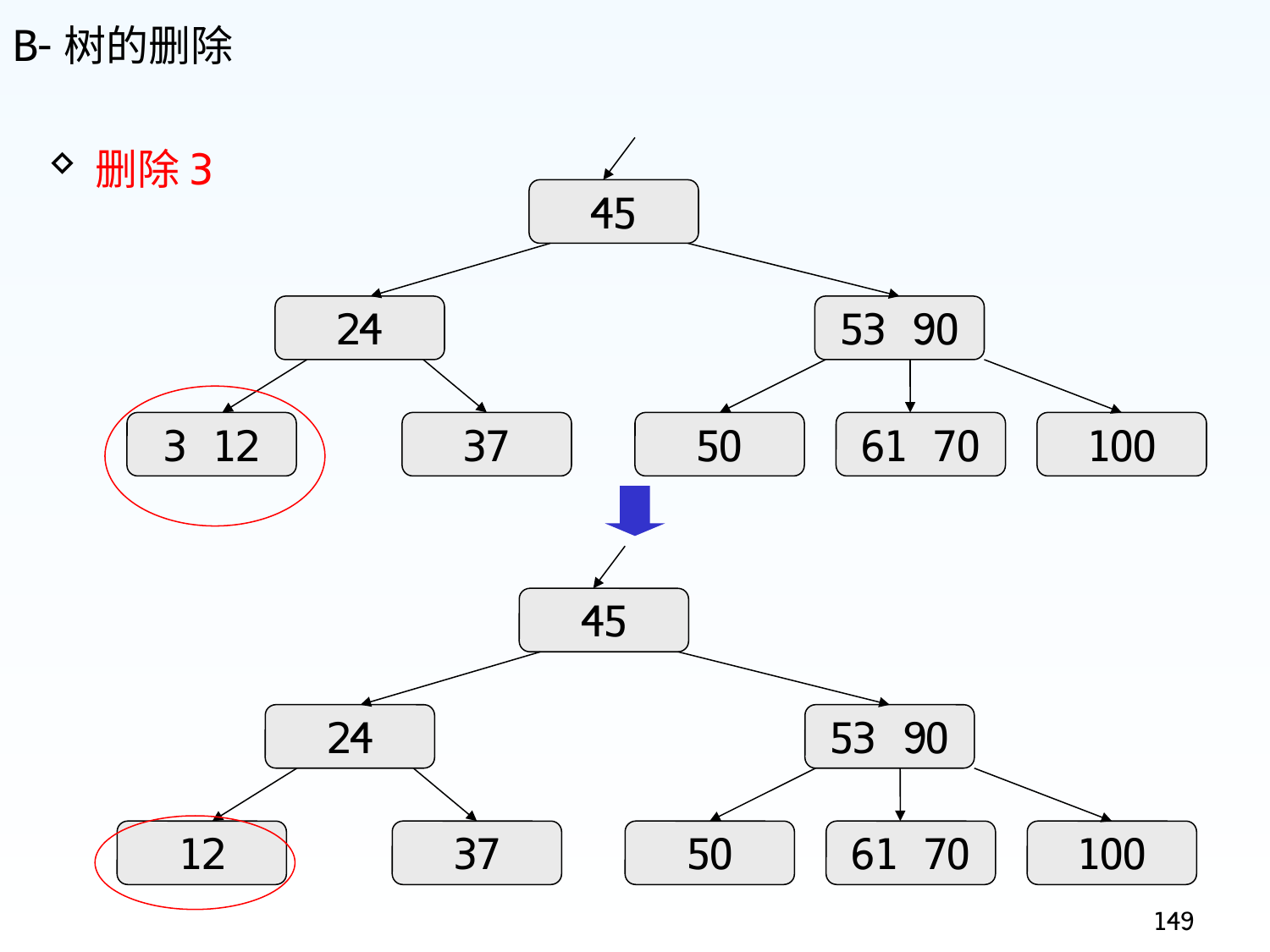

B-树的删除
删除3

45

24
53  90

3  12
37
50
61  70
100

45

24
53  90

12
37
50
61  70
100
149